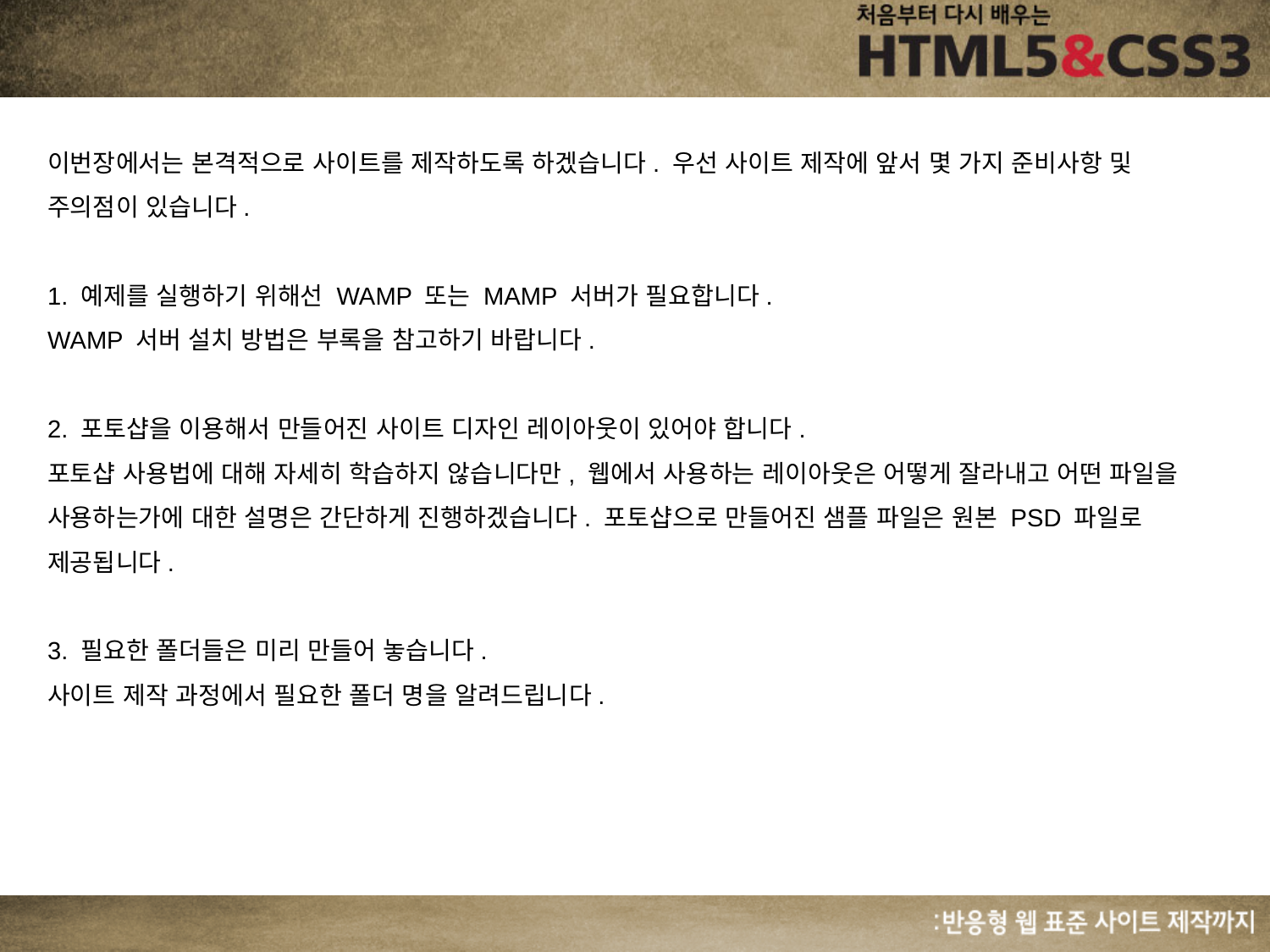

이번장에서는 본격적으로 사이트를 제작하도록 하겠습니다. 우선 사이트 제작에 앞서 몇 가지 준비사항 및 주의점이 있습니다.

1. 예제를 실행하기 위해선 WAMP 또는 MAMP 서버가 필요합니다.
WAMP 서버 설치 방법은 부록을 참고하기 바랍니다.

2. 포토샵을 이용해서 만들어진 사이트 디자인 레이아웃이 있어야 합니다.
포토샵 사용법에 대해 자세히 학습하지 않습니다만, 웹에서 사용하는 레이아웃은 어떻게 잘라내고 어떤 파일을 사용하는가에 대한 설명은 간단하게 진행하겠습니다. 포토샵으로 만들어진 샘플 파일은 원본 PSD 파일로 제공됩니다.

3. 필요한 폴더들은 미리 만들어 놓습니다.
사이트 제작 과정에서 필요한 폴더 명을 알려드립니다.